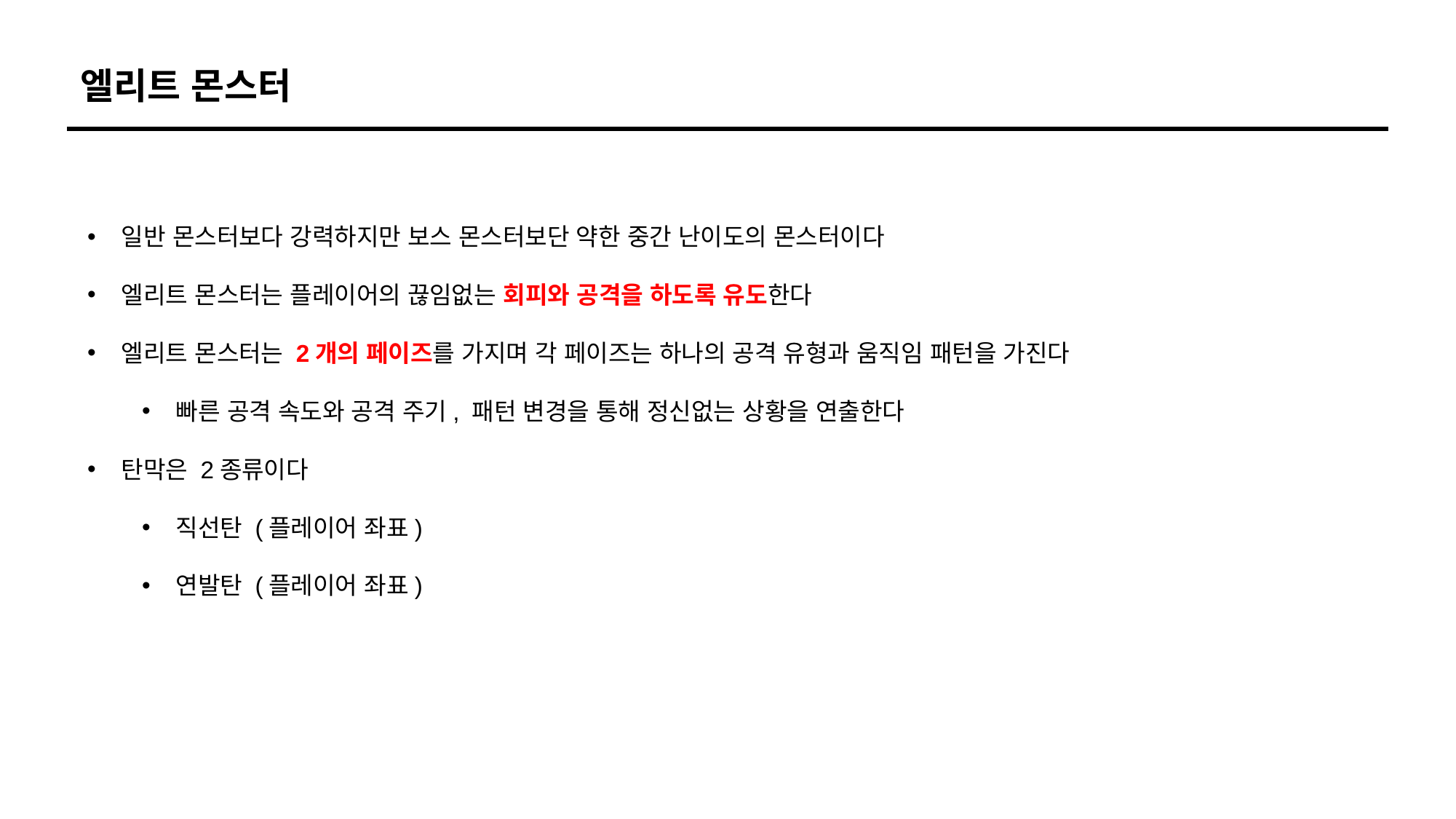

엘리트 몬스터
일반 몬스터보다 강력하지만 보스 몬스터보단 약한 중간 난이도의 몬스터이다
엘리트 몬스터는 플레이어의 끊임없는 회피와 공격을 하도록 유도한다
엘리트 몬스터는 2개의 페이즈를 가지며 각 페이즈는 하나의 공격 유형과 움직임 패턴을 가진다
빠른 공격 속도와 공격 주기, 패턴 변경을 통해 정신없는 상황을 연출한다
탄막은 2종류이다
직선탄 (플레이어 좌표)
연발탄 (플레이어 좌표)